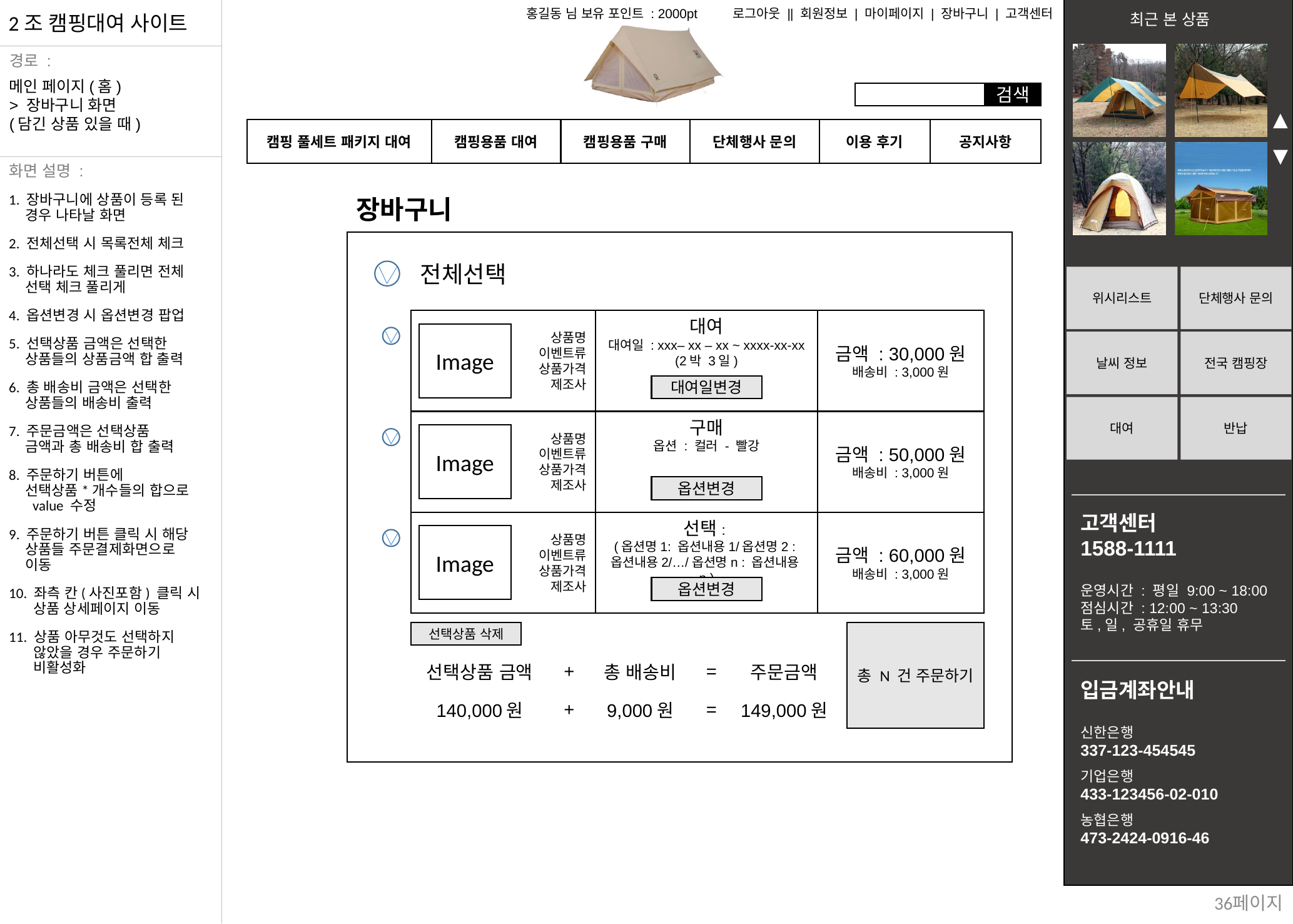

메인 페이지(홈)
> 장바구니 화면
(담긴 상품 있을 때)
1. 장바구니에 상품이 등록 된
    경우 나타날 화면
2. 전체선택 시 목록전체 체크
3. 하나라도 체크 풀리면 전체
    선택 체크 풀리게
4. 옵션변경 시 옵션변경 팝업
5. 선택상품 금액은 선택한
    상품들의 상품금액 합 출력
6. 총 배송비 금액은 선택한
    상품들의 배송비 출력
7. 주문금액은 선택상품
    금액과 총 배송비 합 출력
8. 주문하기 버튼에
    선택상품*개수들의 합으로
     value 수정
9. 주문하기 버튼 클릭 시 해당
    상품들 주문결제화면으로
    이동
10. 좌측 칸(사진포함) 클릭 시
      상품 상세페이지 이동
11. 상품 아무것도 선택하지
      않았을 경우 주문하기
      비활성화
장바구니

전체선택

상품명
이벤트류
상품가격
제조사
대여
대여일 : xxx– xx – xx ~ xxxx-xx-xx
(2박 3일)
대여일변경
금액 : 30,000원
배송비 : 3,000원
Image

상품명
이벤트류
상품가격
제조사
구매
옵션 : 컬러 - 빨강
옵션변경
금액 : 50,000원
배송비 : 3,000원
Image

상품명
이벤트류
상품가격
제조사
선택:
(옵션명1: 옵션내용1/옵션명2 :
옵션내용2/…/옵션명n : 옵션내용n )
옵션변경
금액 : 60,000원
배송비 : 3,000원
Image

선택상품 삭제
총 N 건 주문하기
| 선택상품 금액 | + | 총 배송비 | = | 주문금액 |
| --- | --- | --- | --- | --- |
| 140,000원 | + | 9,000원 | = | 149,000원 |